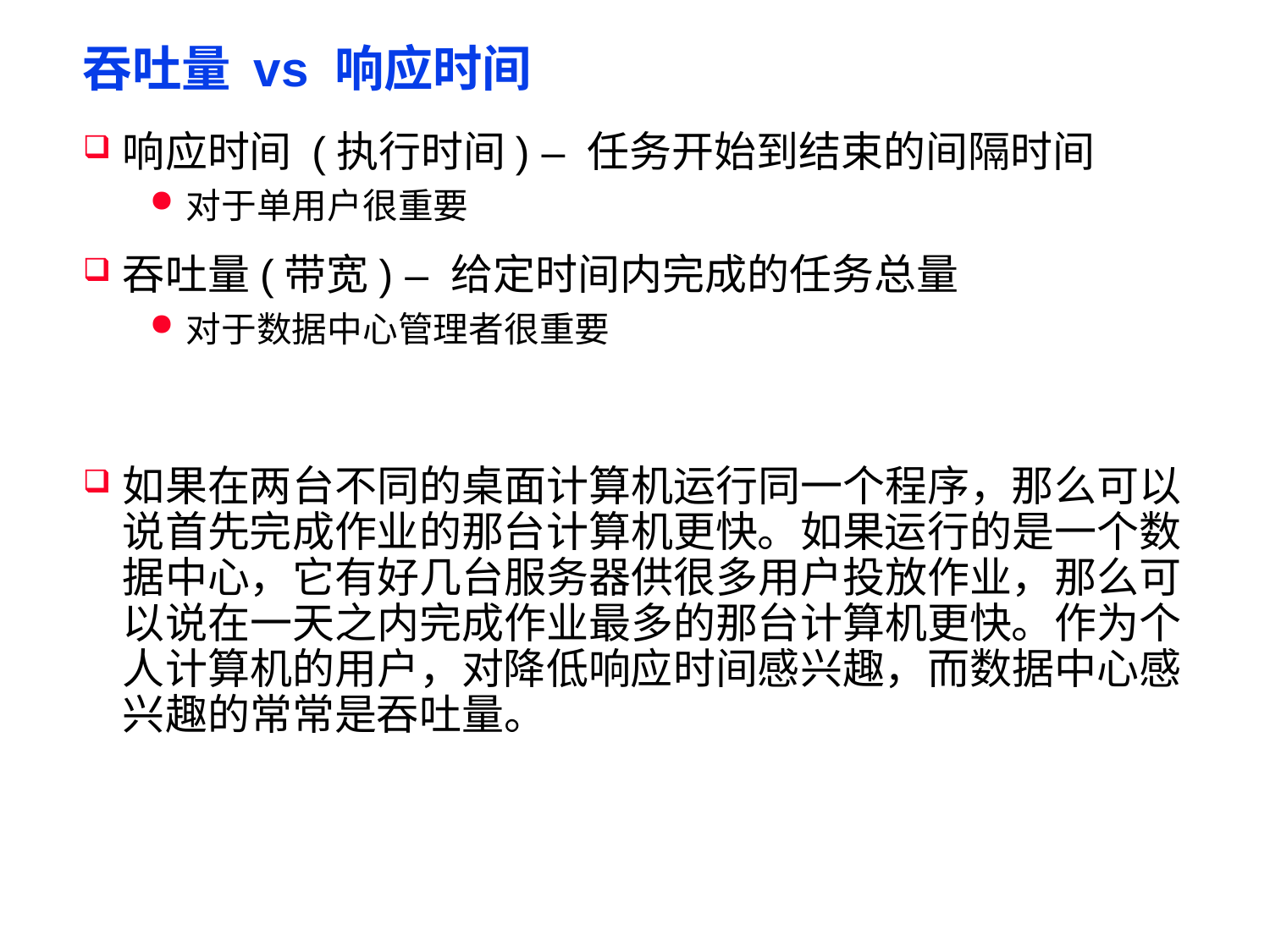

# 吞吐量 vs 响应时间
响应时间 (执行时间) – 任务开始到结束的间隔时间
对于单用户很重要
吞吐量(带宽) – 给定时间内完成的任务总量
对于数据中心管理者很重要

如果在两台不同的桌面计算机运行同一个程序，那么可以说首先完成作业的那台计算机更快。如果运行的是一个数据中心，它有好几台服务器供很多用户投放作业，那么可以说在一天之内完成作业最多的那台计算机更快。作为个人计算机的用户，对降低响应时间感兴趣，而数据中心感兴趣的常常是吞吐量。